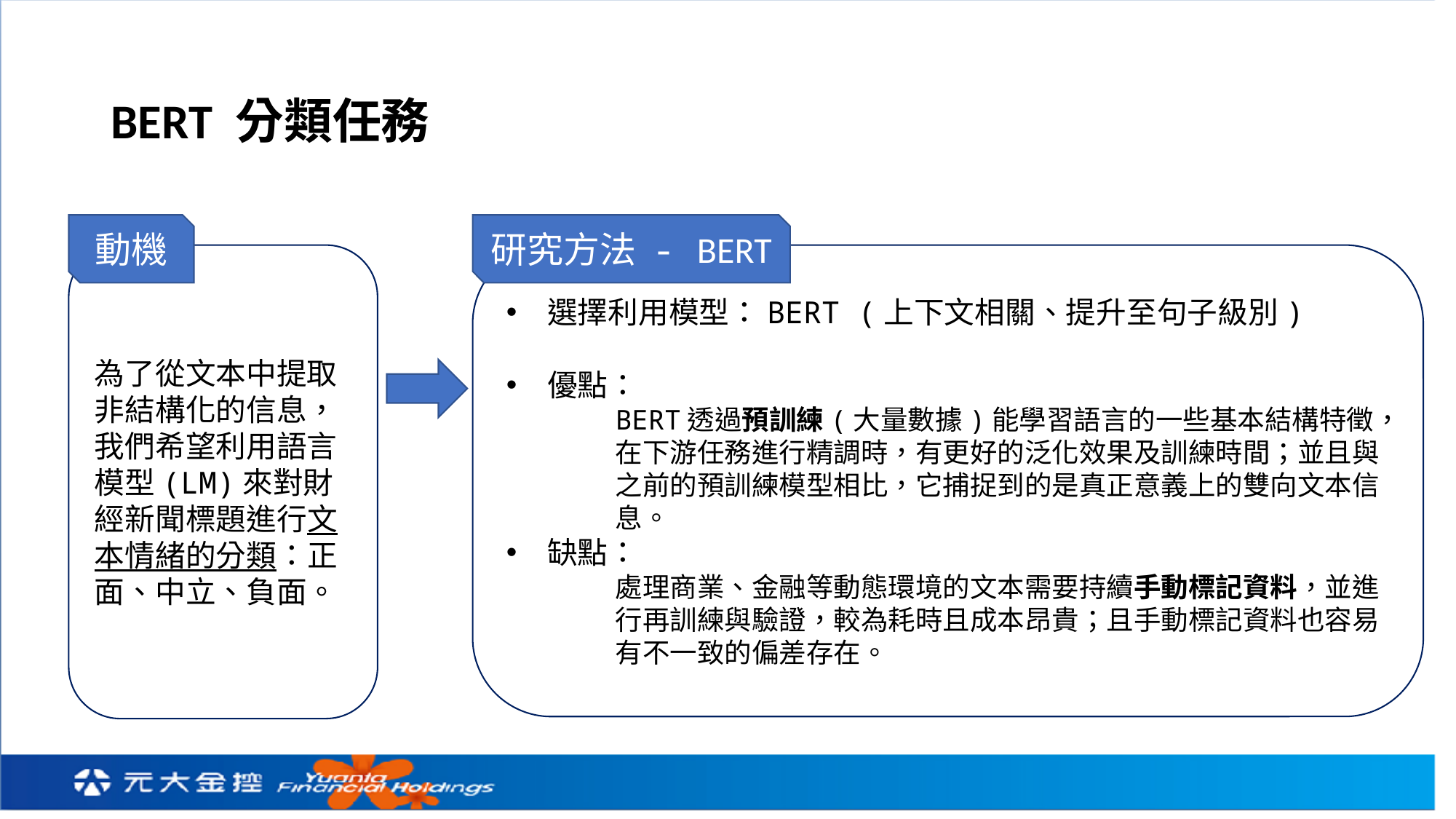

# BERT 分類任務
動機
研究方法 - BERT

為了從文本中提取非結構化的信息，我們希望利用語言模型(LM)來對財經新聞標題進行文本情緒的分類：正面、中立、負面。
選擇利用模型：BERT (上下文相關、提升至句子級別)

優點：
BERT透過預訓練(大量數據)能學習語言的一些基本結構特徵，在下游任務進行精調時，有更好的泛化效果及訓練時間；並且與之前的預訓練模型相比，它捕捉到的是真正意義上的雙向文本信息。
缺點：
處理商業、金融等動態環境的文本需要持續手動標記資料，並進行再訓練與驗證，較為耗時且成本昂貴；且手動標記資料也容易有不一致的偏差存在。